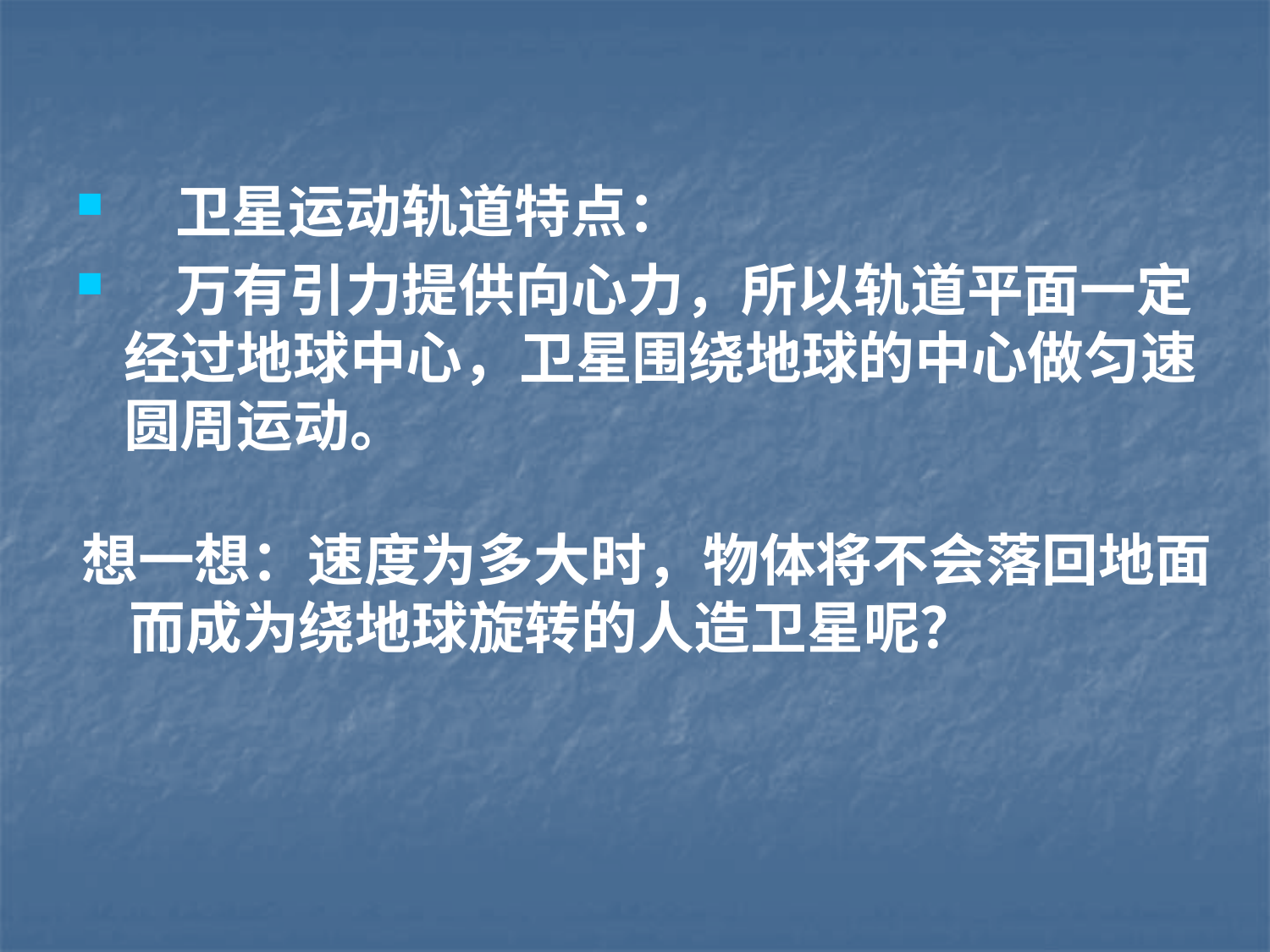

卫星运动轨道特点：
   万有引力提供向心力，所以轨道平面一定经过地球中心，卫星围绕地球的中心做匀速圆周运动。

想一想：速度为多大时，物体将不会落回地面而成为绕地球旋转的人造卫星呢？